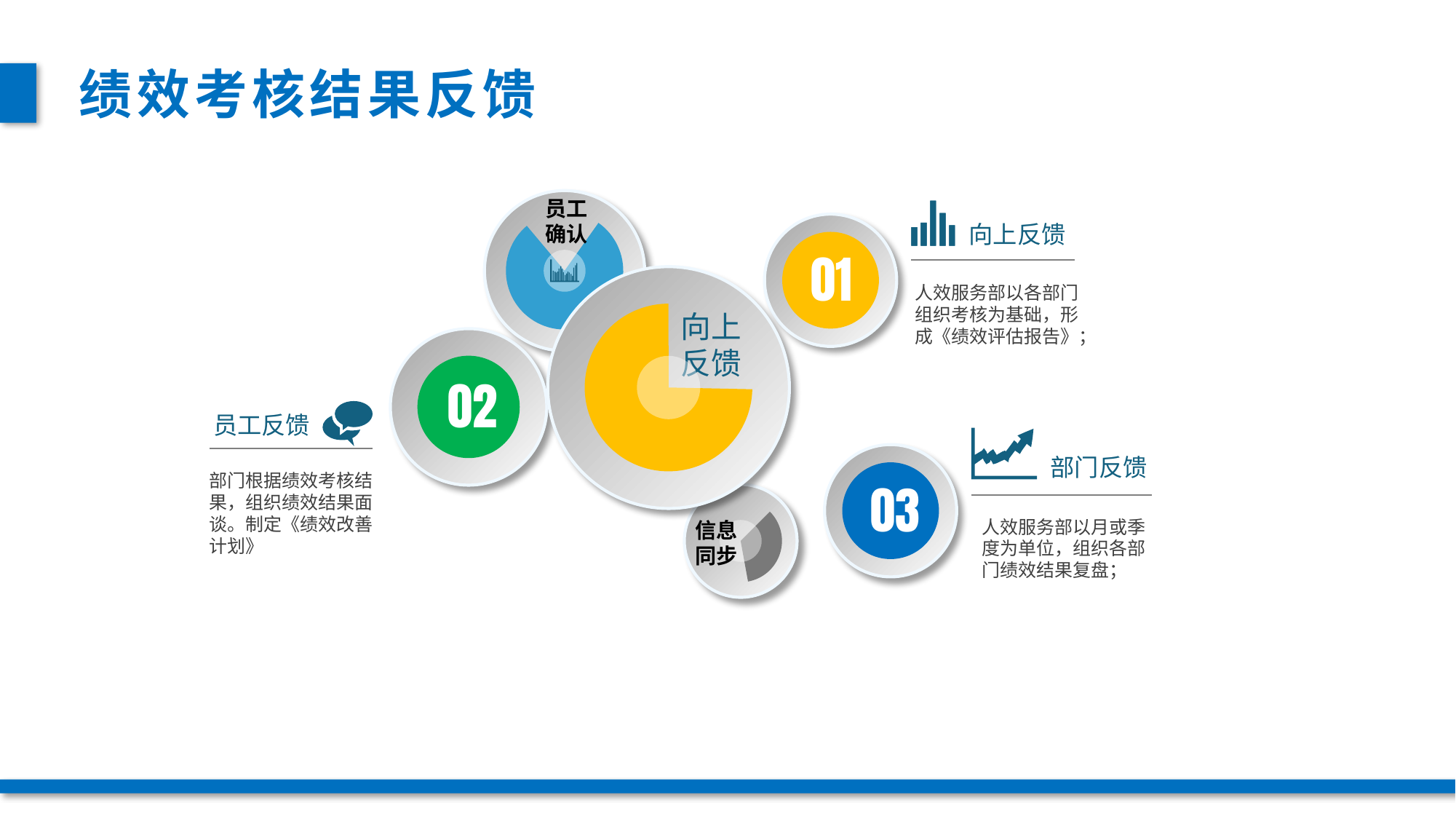

绩效考核结果反馈

员工
确认

向上反馈

01

人效服务部以各部门组织考核为基础，形成《绩效评估报告》；
向上
反馈

02

员工反馈

部门反馈

部门根据绩效考核结果，组织绩效结果面谈。制定《绩效改善计划》
03

人效服务部以月或季度为单位，组织各部门绩效结果复盘；
信息
同步